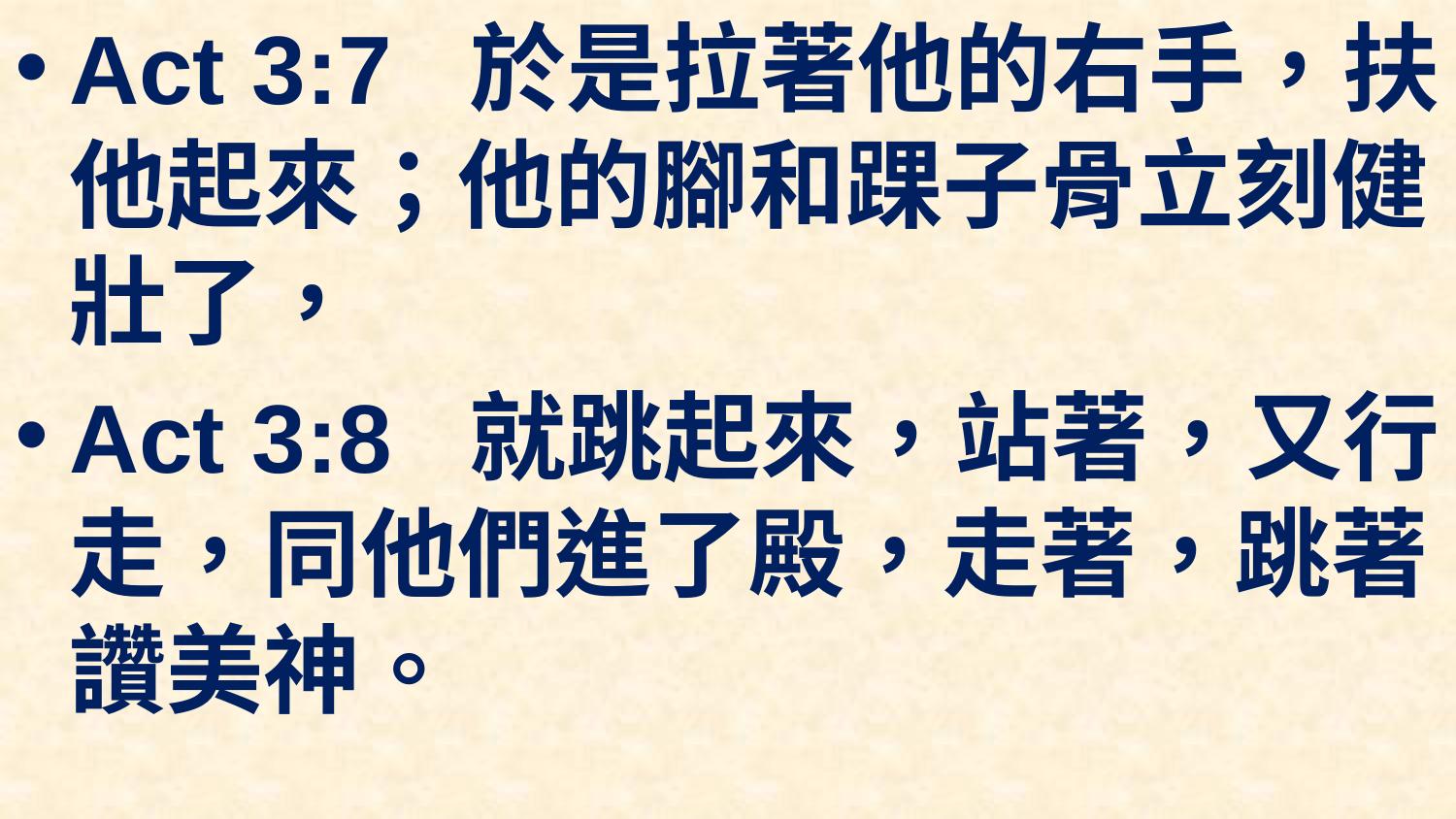

Act 3:7  於是拉著他的右手，扶他起來；他的腳和踝子骨立刻健壯了，
Act 3:8  就跳起來，站著，又行走，同他們進了殿，走著，跳著，讚美神。